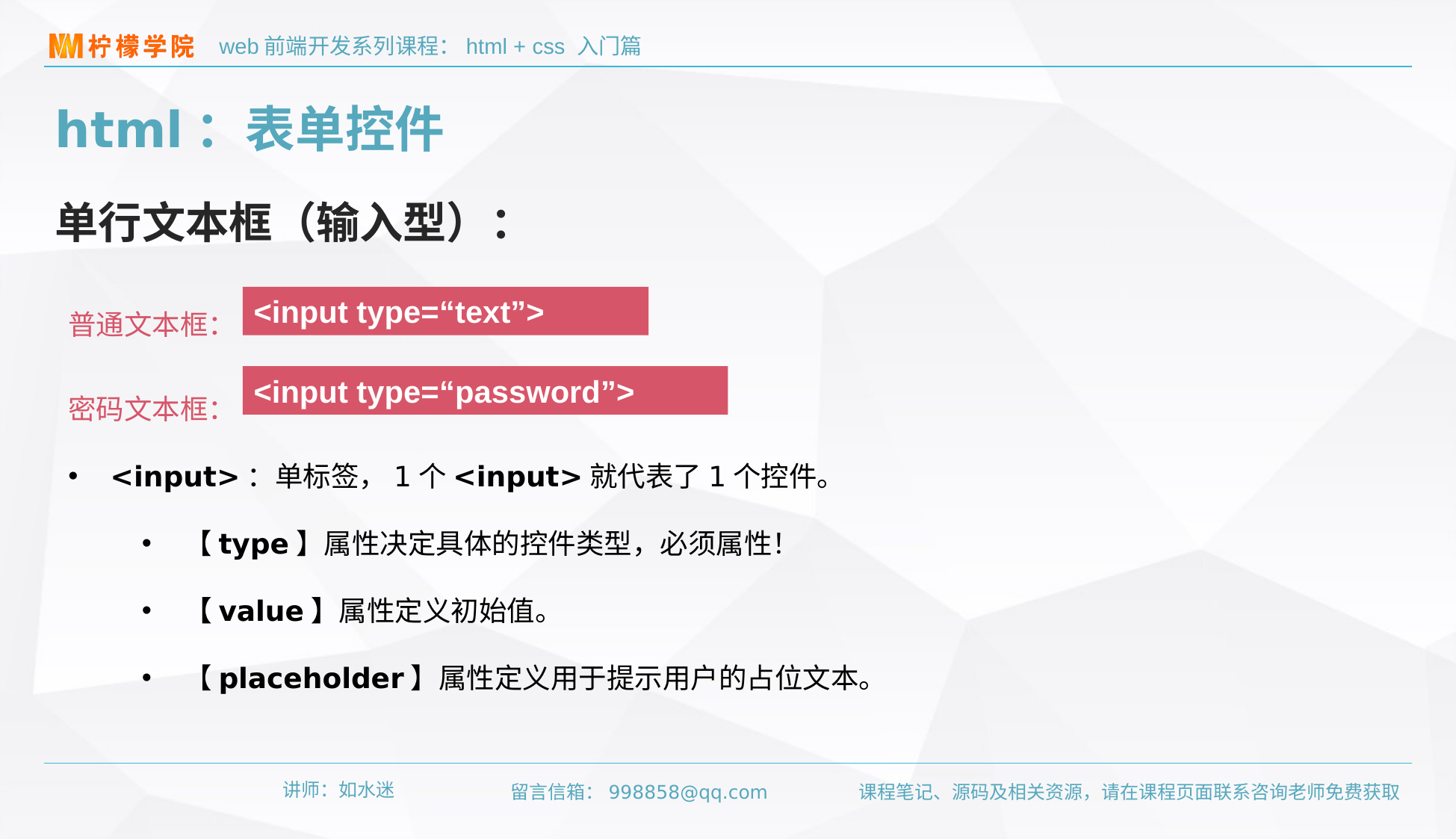

html：表单控件
单行文本框（输入型）：
普通文本框：
密码文本框：
<input>：单标签，1个<input>就代表了1个控件。
【type】属性决定具体的控件类型，必须属性！
【value】属性定义初始值。
【placeholder】属性定义用于提示用户的占位文本。
<input type=“text”>
<input type=“password”>